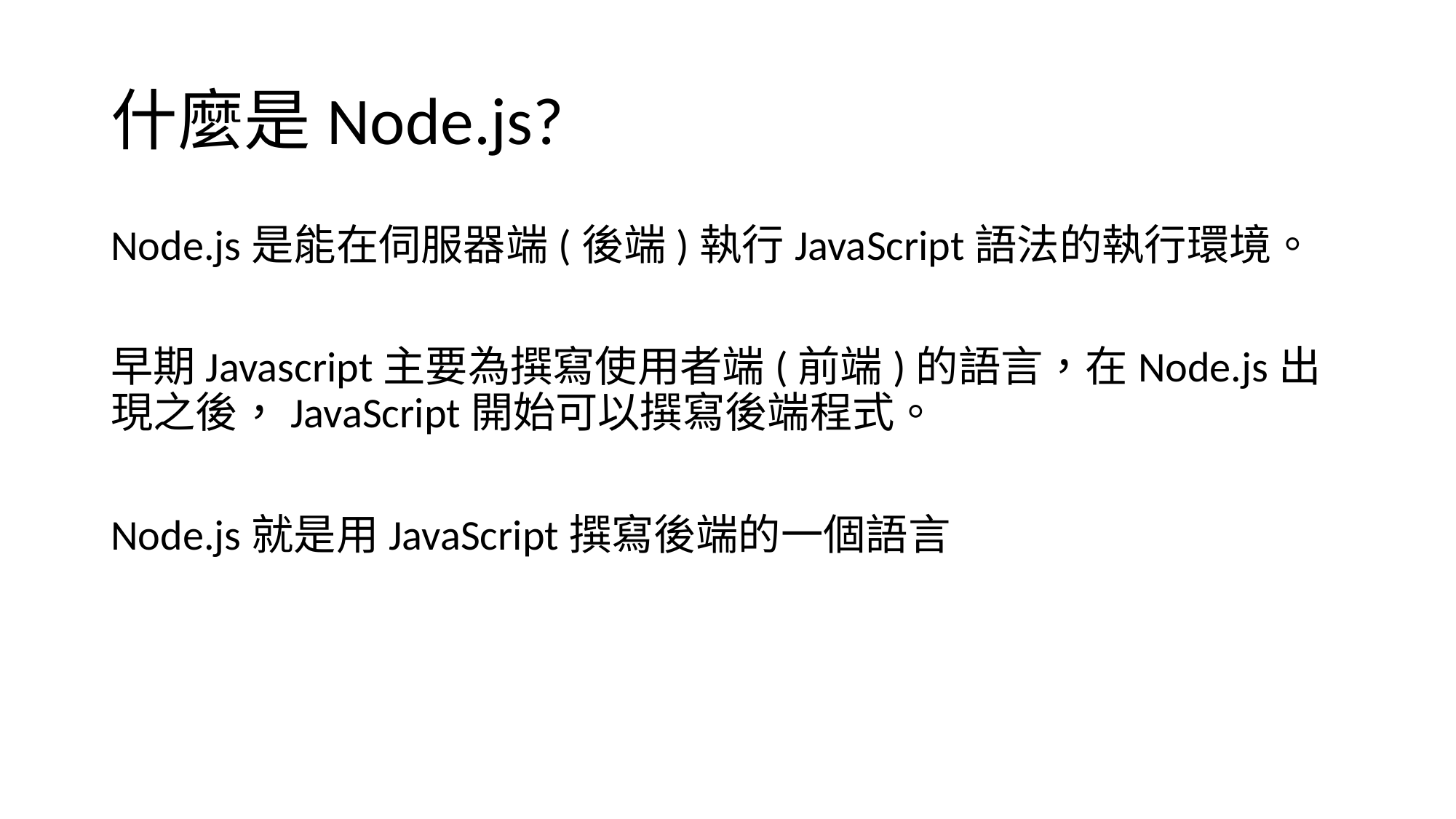

# 什麼是Node.js?
Node.js是能在伺服器端(後端)執行JavaScript語法的執行環境。

早期Javascript主要為撰寫使用者端(前端)的語言，在Node.js出現之後，JavaScript開始可以撰寫後端程式。

Node.js就是用JavaScript撰寫後端的一個語言